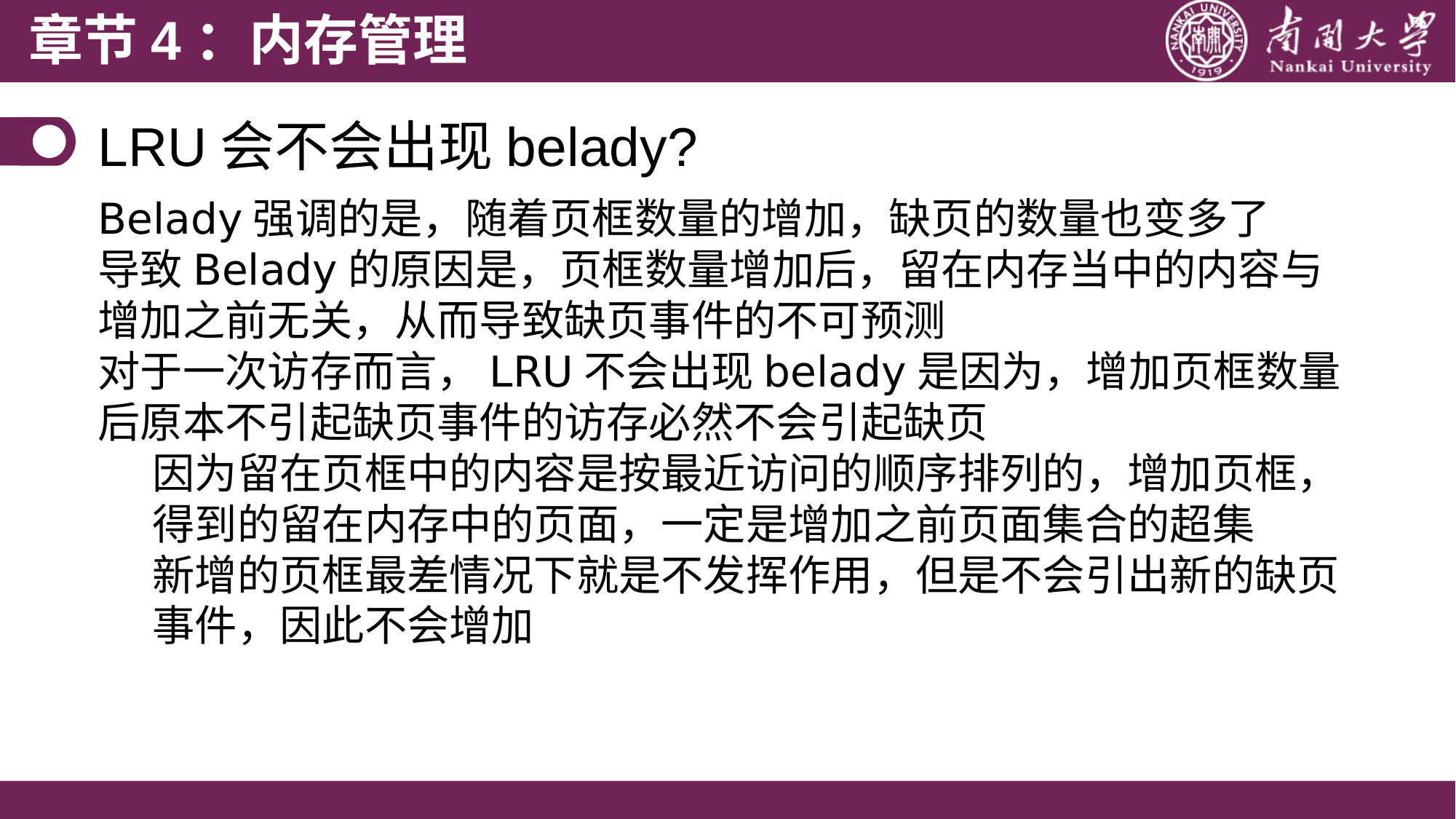

章节4：内存管理
LRU会不会出现belady?
Belady强调的是，随着页框数量的增加，缺页的数量也变多了
导致Belady的原因是，页框数量增加后，留在内存当中的内容与增加之前无关，从而导致缺页事件的不可预测
对于一次访存而言，LRU不会出现belady是因为，增加页框数量后原本不引起缺页事件的访存必然不会引起缺页
因为留在页框中的内容是按最近访问的顺序排列的，增加页框，得到的留在内存中的页面，一定是增加之前页面集合的超集
新增的页框最差情况下就是不发挥作用，但是不会引出新的缺页事件，因此不会增加